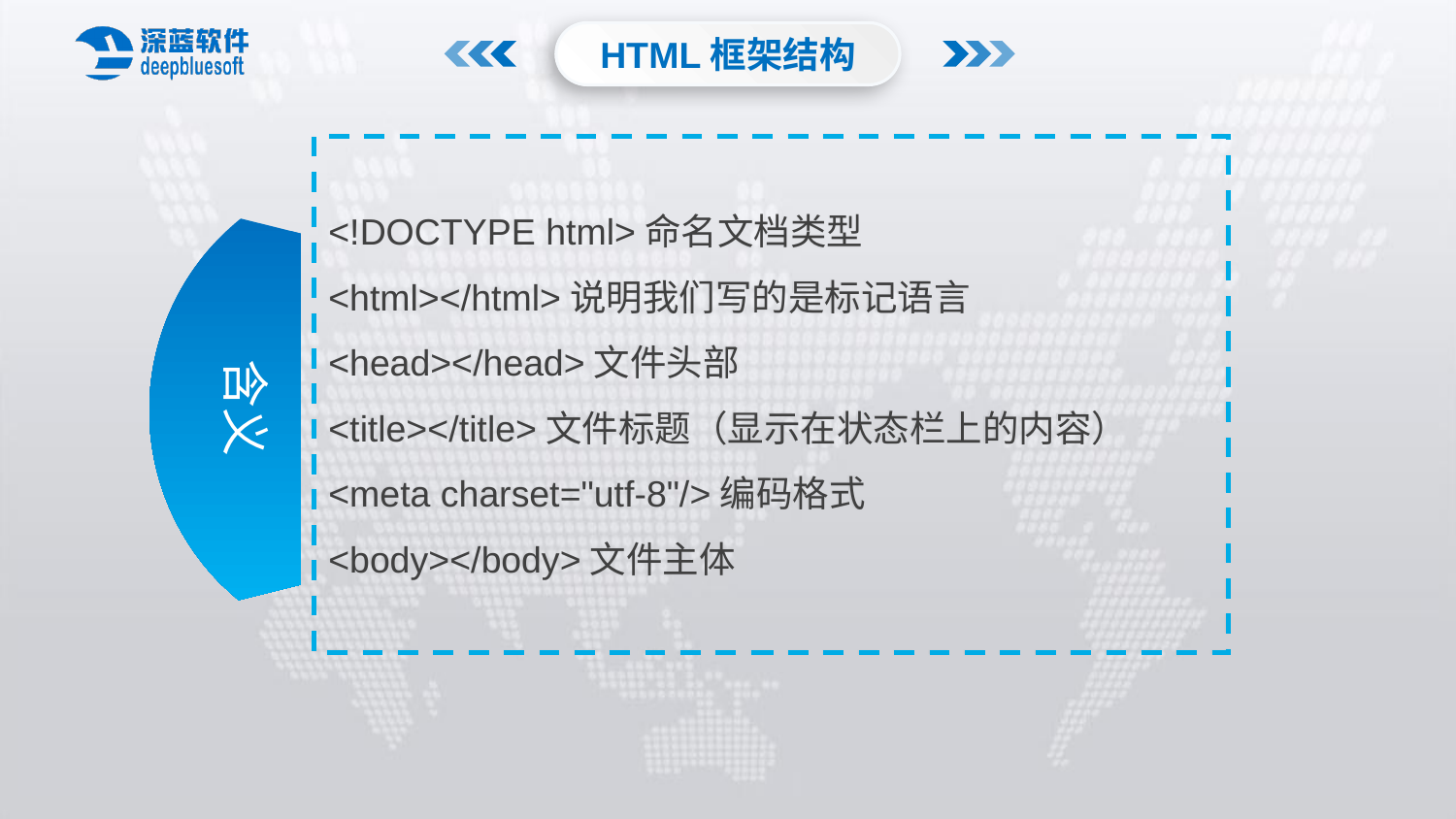

HTML框架结构

<!DOCTYPE html>命名文档类型
<html></html>说明我们写的是标记语言
<head></head>文件头部
<title></title>文件标题（显示在状态栏上的内容）
<meta charset="utf-8"/>编码格式
<body></body>文件主体

含义